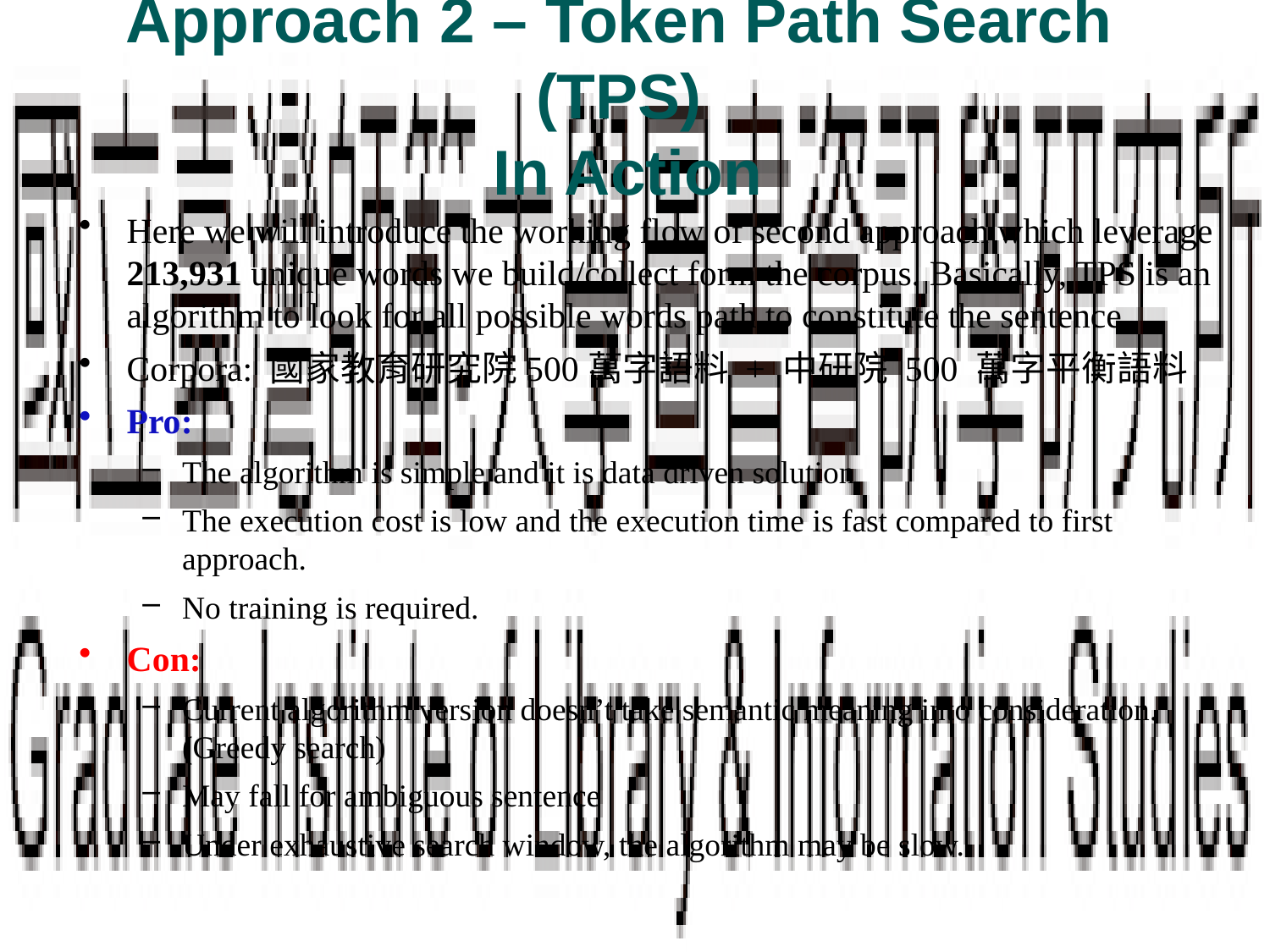

# Approach 2 – Token Path Search (TPS) In Action
Here we will introduce the working flow of second approach which leverage 213,931 unique words we build/collect form the corpus. Basically, TPS is an algorithm to look for all possible words path to constitute the sentence.
Corpora: 國家教育研究院500萬字語料 + 中研院 500 萬字平衡語料
Pro:
The algorithm is simple and it is data driven solution
The execution cost is low and the execution time is fast compared to first approach.
No training is required.
Con:
Current algorithm version doesn’t take semantic meaning into consideration. (Greedy search)
May fall for ambiguous sentence
Under exhaustive search window, the algorithm may be slow.